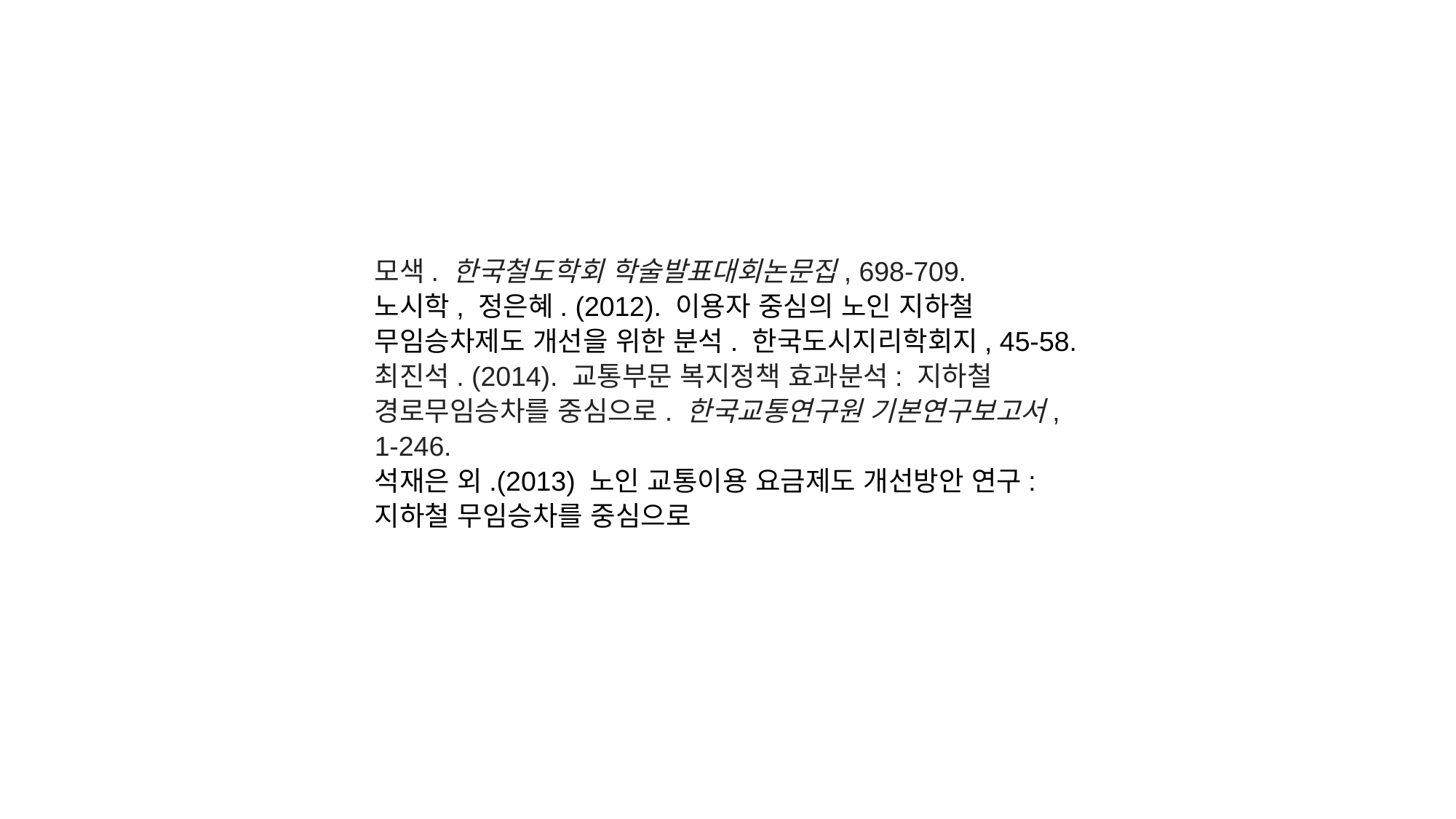

모색. 한국철도학회 학술발표대회논문집, 698-709.
노시학, 정은혜. (2012). 이용자 중심의 노인 지하철 무임승차제도 개선을 위한 분석. 한국도시지리학회지, 45-58.
최진석. (2014). 교통부문 복지정책 효과분석: 지하철 경로무임승차를 중심으로. 한국교통연구원 기본연구보고서, 1-246.
석재은 외.(2013) 노인 교통이용 요금제도 개선방안 연구: 지하철 무임승차를 중심으로